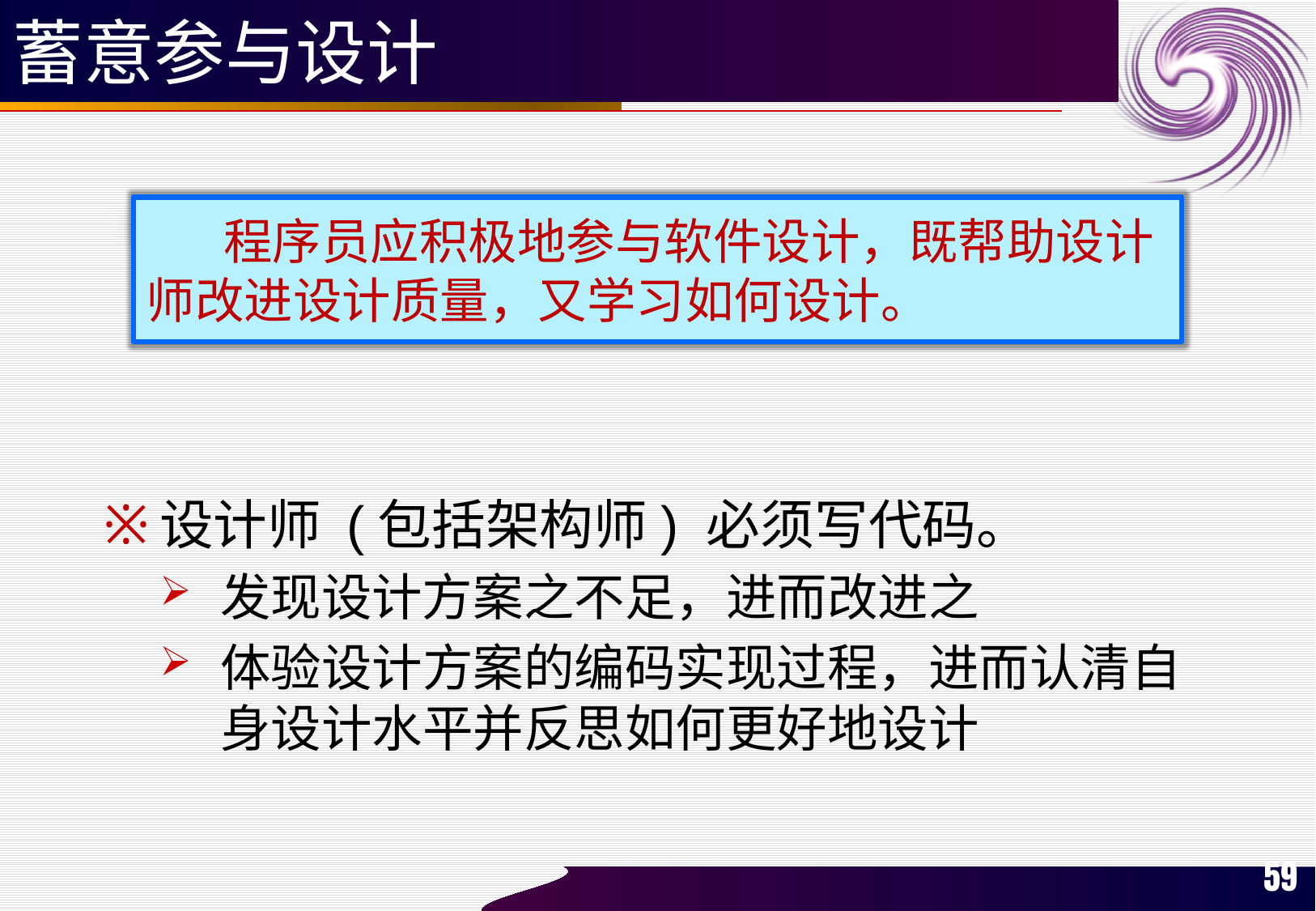

# 蓄意参与设计
      程序员应积极地参与软件设计，既帮助设计师改进设计质量，又学习如何设计。
设计师 (包括架构师) 必须写代码。
发现设计方案之不足，进而改进之
体验设计方案的编码实现过程，进而认清自身设计水平并反思如何更好地设计

59